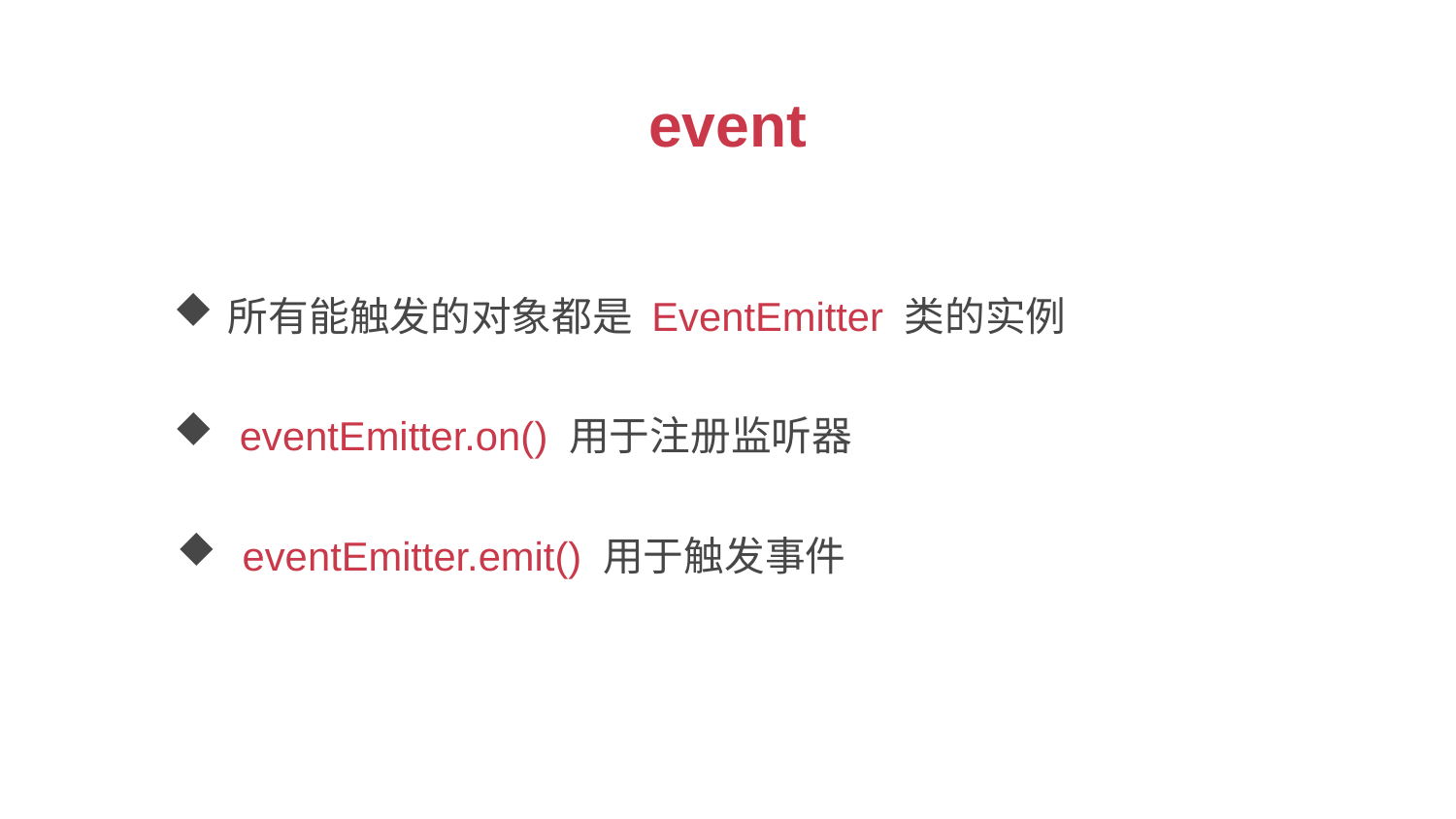

event
所有能触发的对象都是 EventEmitter 类的实例
 eventEmitter.on() 用于注册监听器
 eventEmitter.emit() 用于触发事件